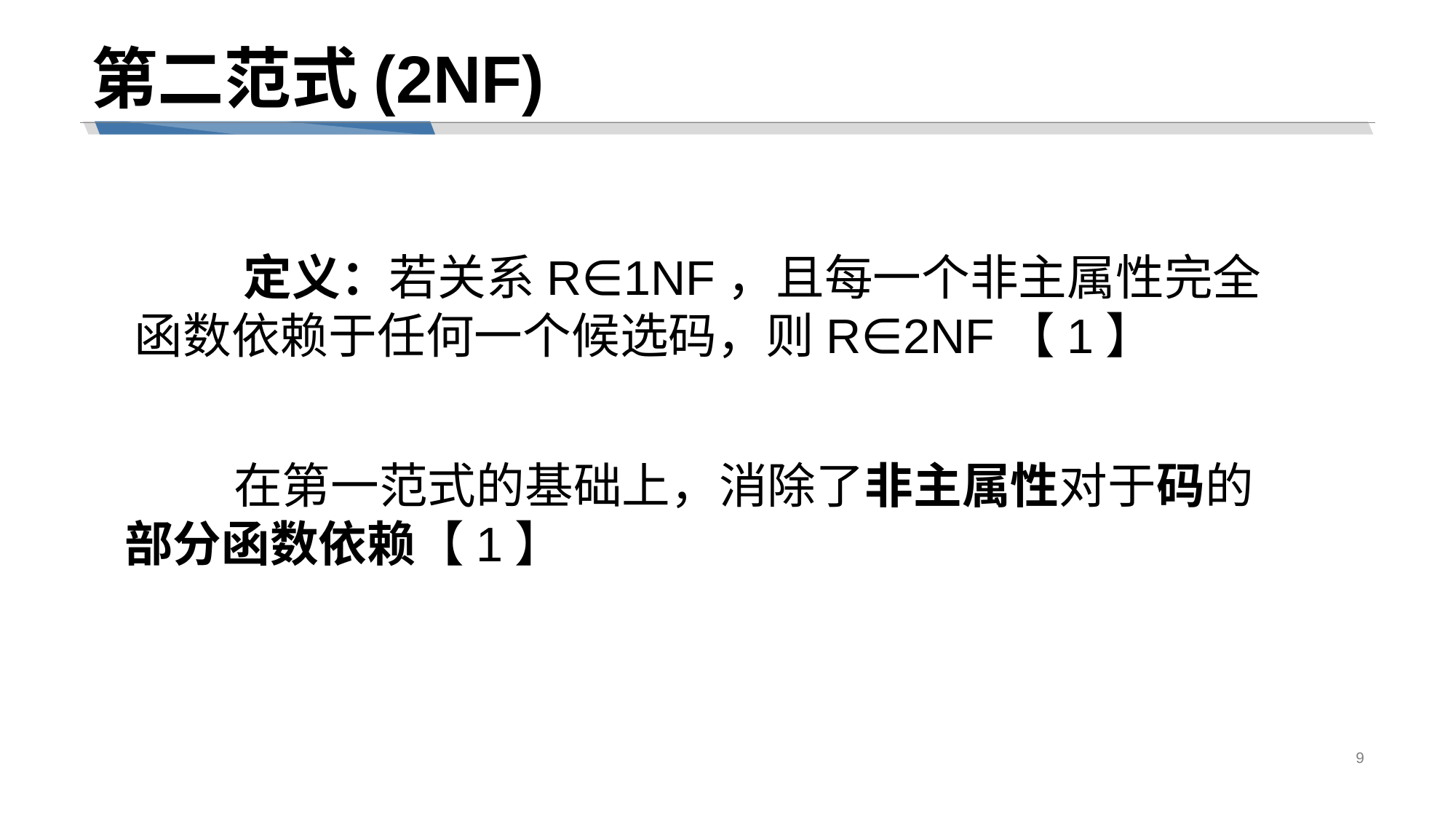

# 第二范式(2NF)
	定义：若关系R∈1NF，且每一个非主属性完全函数依赖于任何一个候选码，则R∈2NF【1】
	在第一范式的基础上，消除了非主属性对于码的部分函数依赖【1】
9